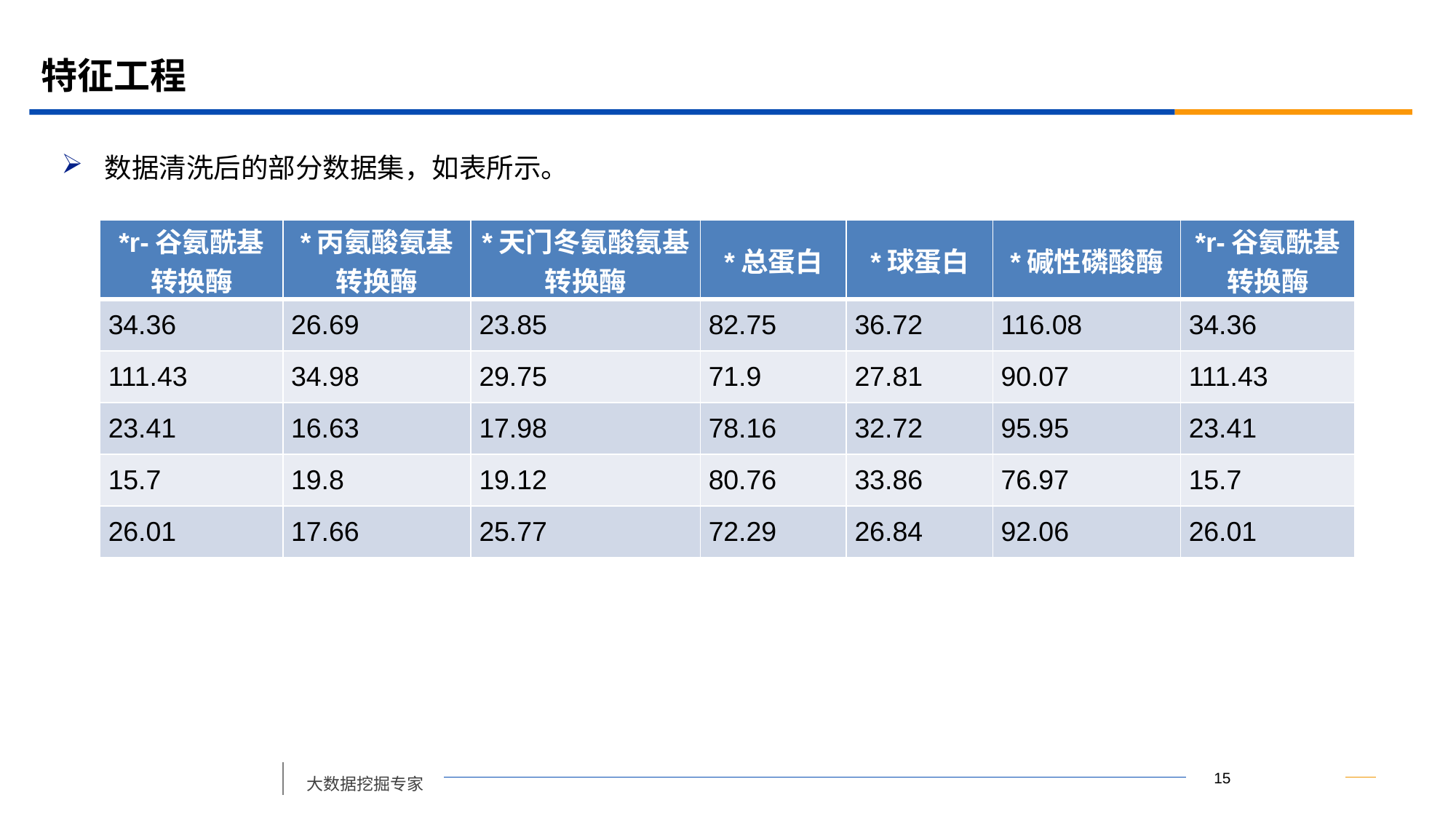

# 特征工程
数据清洗后的部分数据集，如表所示。
| \*r-谷氨酰基转换酶 | \*丙氨酸氨基转换酶 | \*天门冬氨酸氨基转换酶 | \*总蛋白 | \*球蛋白 | \*碱性磷酸酶 | \*r-谷氨酰基转换酶 |
| --- | --- | --- | --- | --- | --- | --- |
| 34.36 | 26.69 | 23.85 | 82.75 | 36.72 | 116.08 | 34.36 |
| 111.43 | 34.98 | 29.75 | 71.9 | 27.81 | 90.07 | 111.43 |
| 23.41 | 16.63 | 17.98 | 78.16 | 32.72 | 95.95 | 23.41 |
| 15.7 | 19.8 | 19.12 | 80.76 | 33.86 | 76.97 | 15.7 |
| 26.01 | 17.66 | 25.77 | 72.29 | 26.84 | 92.06 | 26.01 |